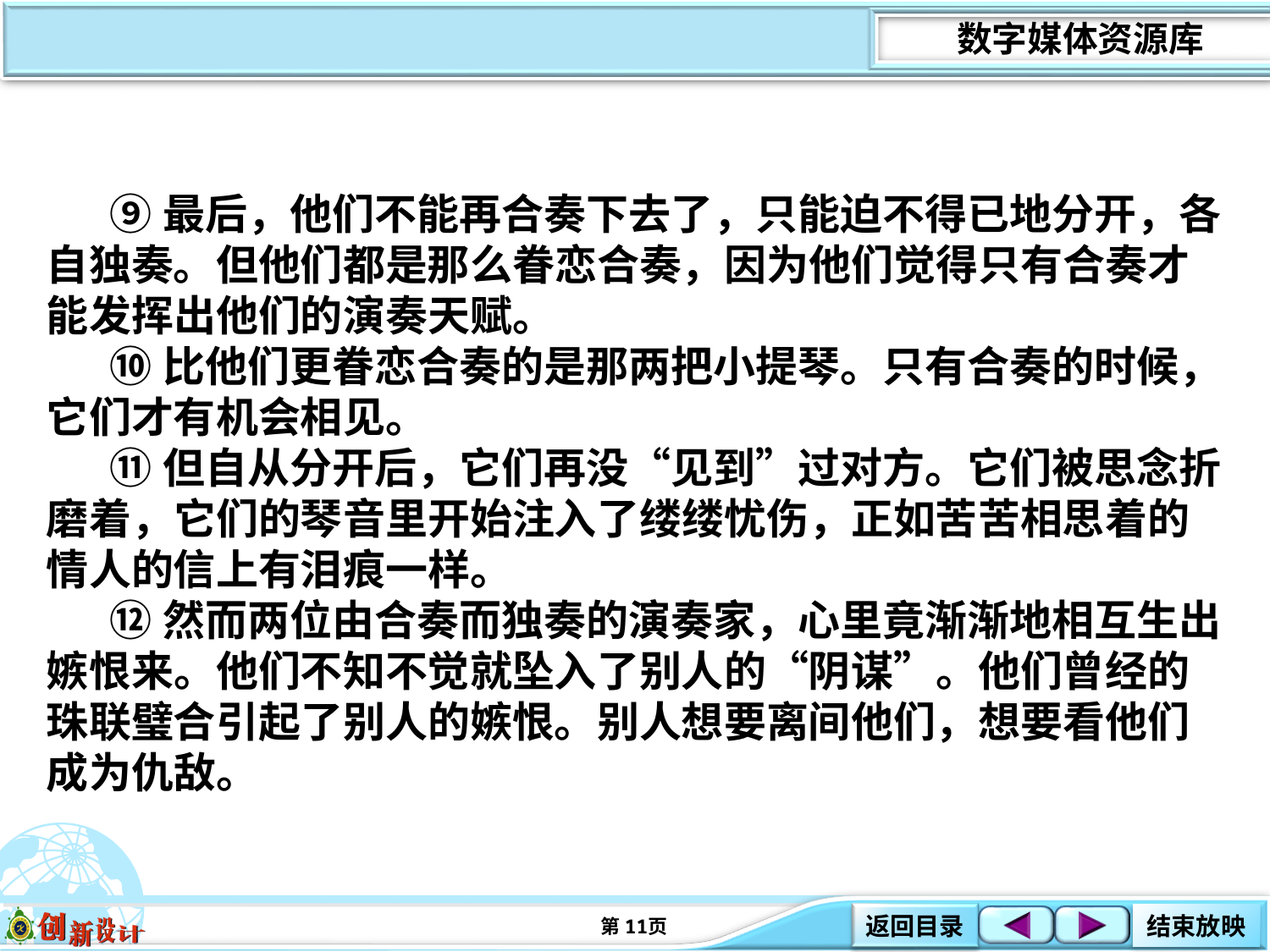

⑨最后，他们不能再合奏下去了，只能迫不得已地分开，各自独奏。但他们都是那么眷恋合奏，因为他们觉得只有合奏才能发挥出他们的演奏天赋。
⑩比他们更眷恋合奏的是那两把小提琴。只有合奏的时候，它们才有机会相见。
⑪但自从分开后，它们再没“见到”过对方。它们被思念折磨着，它们的琴音里开始注入了缕缕忧伤，正如苦苦相思着的情人的信上有泪痕一样。
⑫然而两位由合奏而独奏的演奏家，心里竟渐渐地相互生出嫉恨来。他们不知不觉就坠入了别人的“阴谋”。他们曾经的珠联璧合引起了别人的嫉恨。别人想要离间他们，想要看他们成为仇敌。